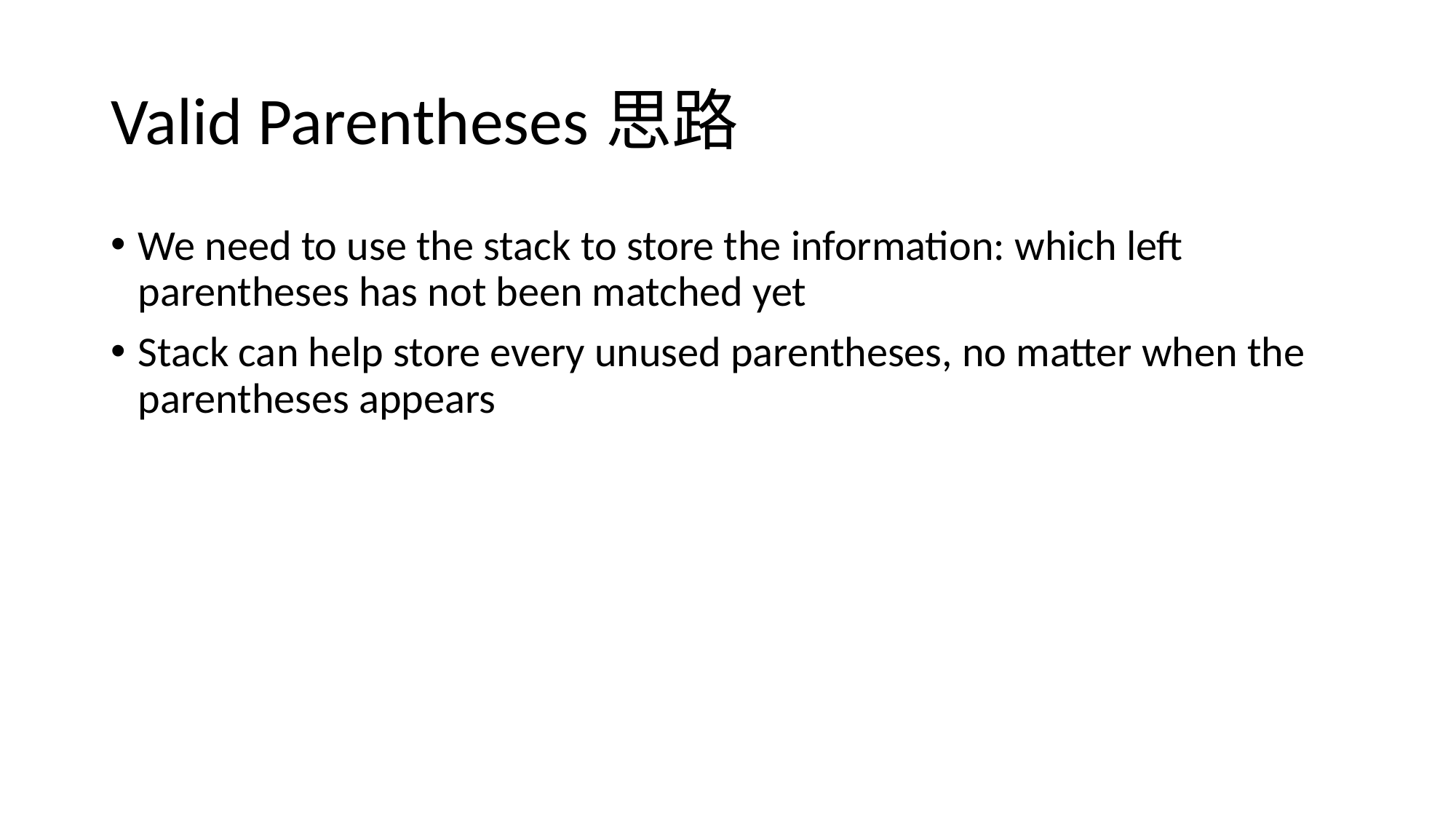

# Valid Parentheses思路
We need to use the stack to store the information: which left parentheses has not been matched yet
Stack can help store every unused parentheses, no matter when the parentheses appears